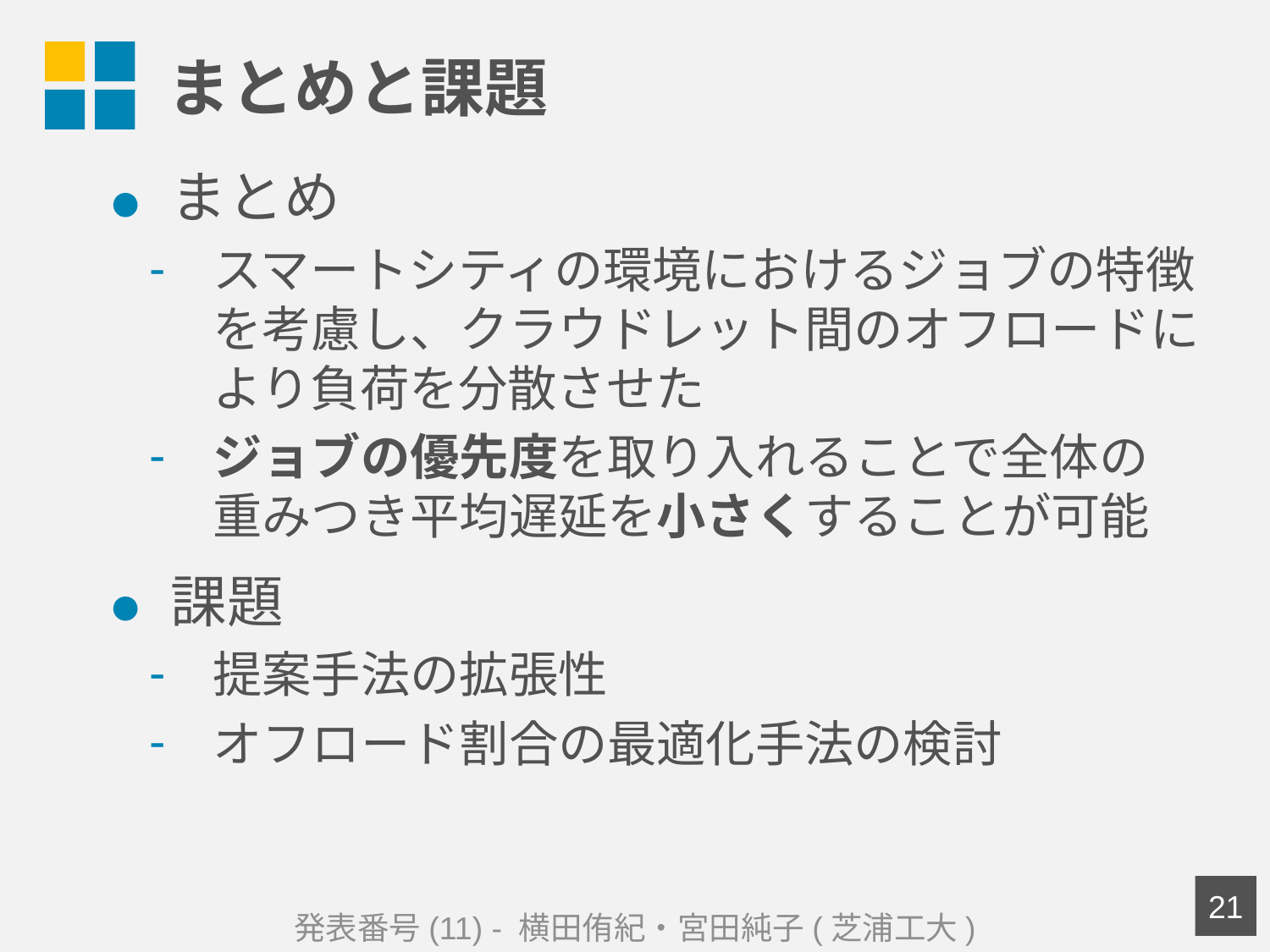

# まとめと課題
まとめ
スマートシティの環境におけるジョブの特徴を考慮し、クラウドレット間のオフロードにより負荷を分散させた
ジョブの優先度を取り入れることで全体の　重みつき平均遅延を小さくすることが可能
課題
提案手法の拡張性
オフロード割合の最適化手法の検討
21
発表番号(11) - 横田侑紀・宮田純子(芝浦工大)